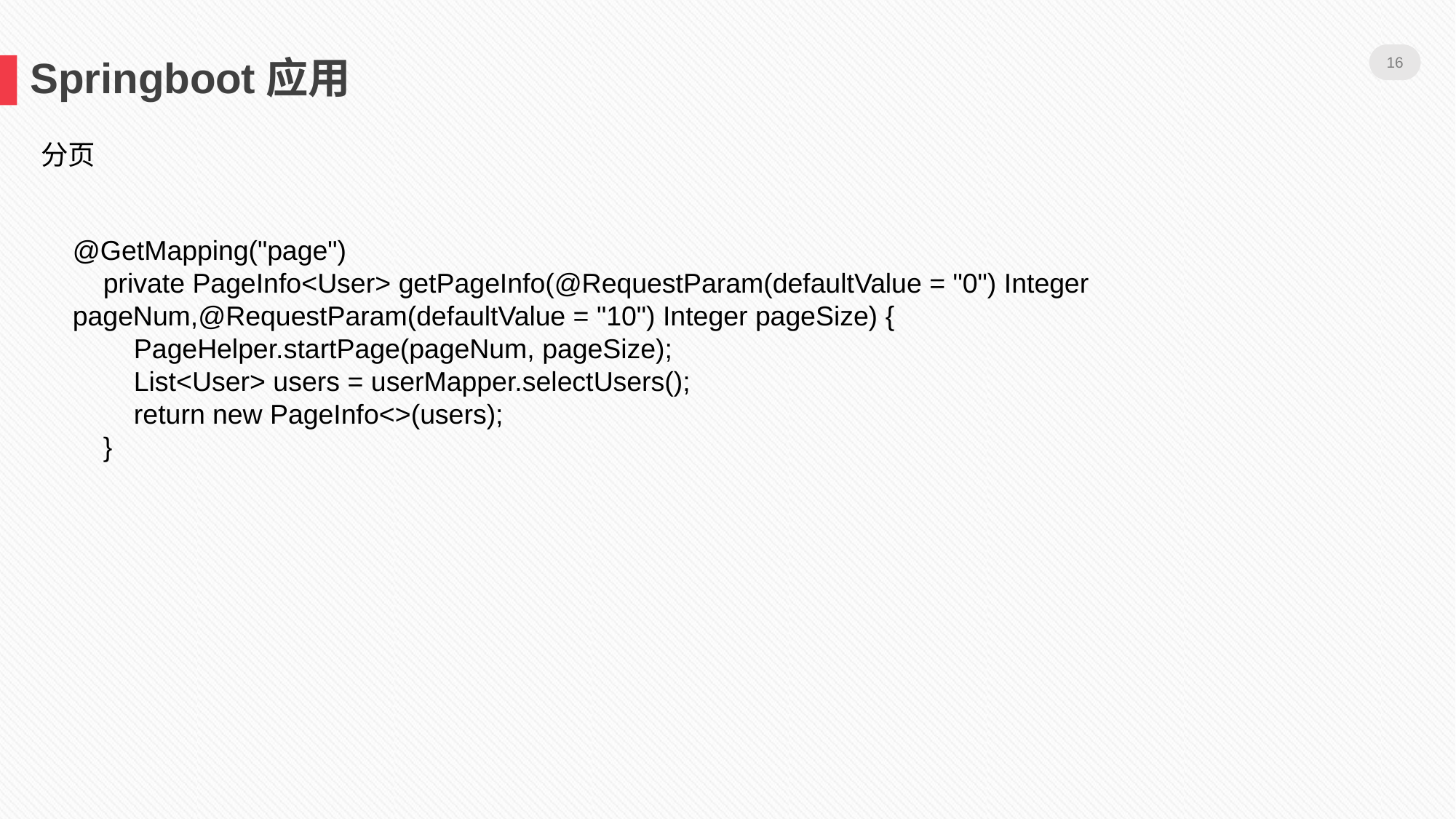

16
Springboot应用
分页
@GetMapping("page")
    private PageInfo<User> getPageInfo(@RequestParam(defaultValue = "0") Integer pageNum,@RequestParam(defaultValue = "10") Integer pageSize) {
        PageHelper.startPage(pageNum, pageSize);
        List<User> users = userMapper.selectUsers();
        return new PageInfo<>(users);
    }